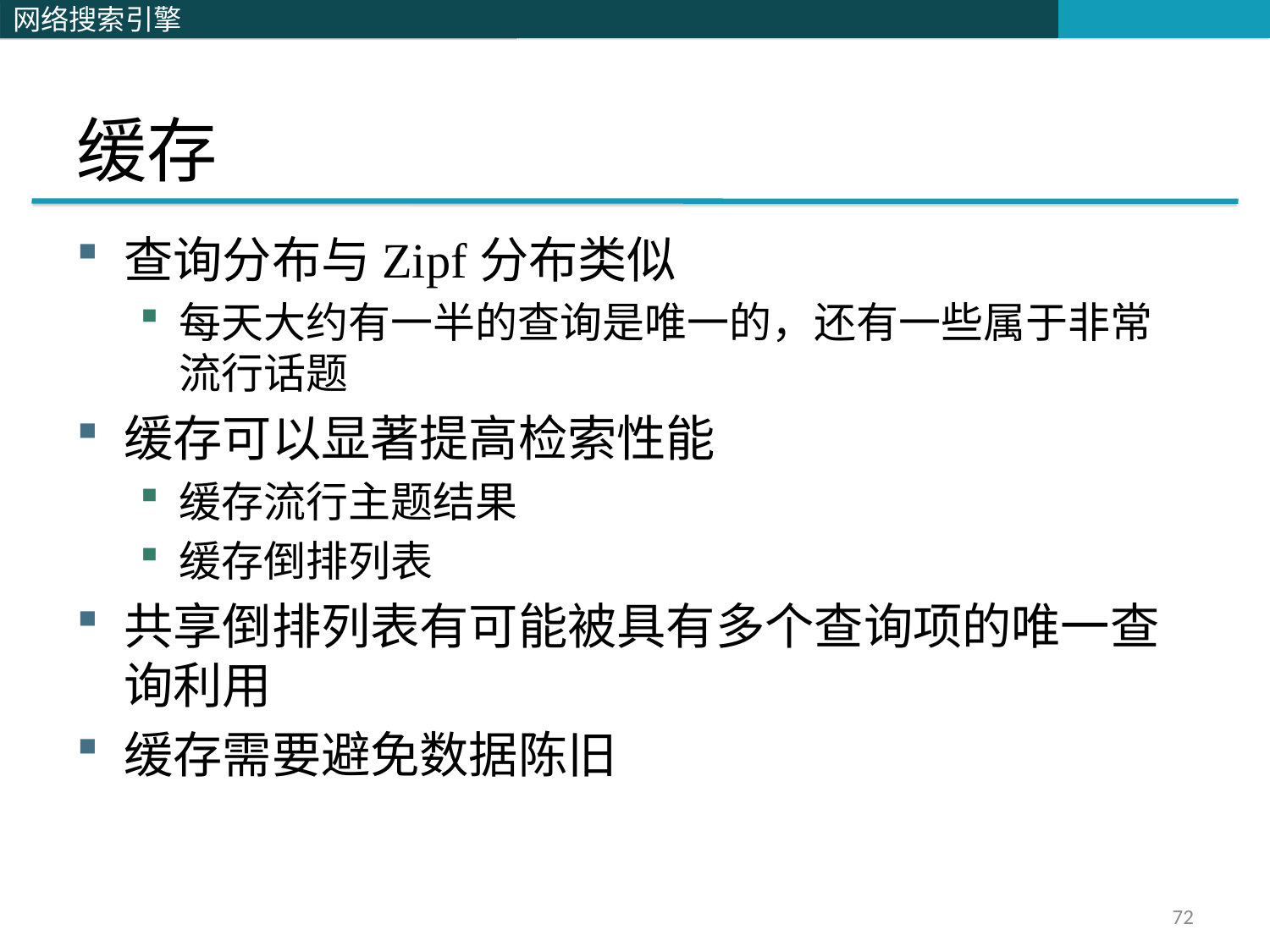

# 缓存
查询分布与Zipf分布类似
每天大约有一半的查询是唯一的，还有一些属于非常流行话题
缓存可以显著提高检索性能
缓存流行主题结果
缓存倒排列表
共享倒排列表有可能被具有多个查询项的唯一查询利用
缓存需要避免数据陈旧

72